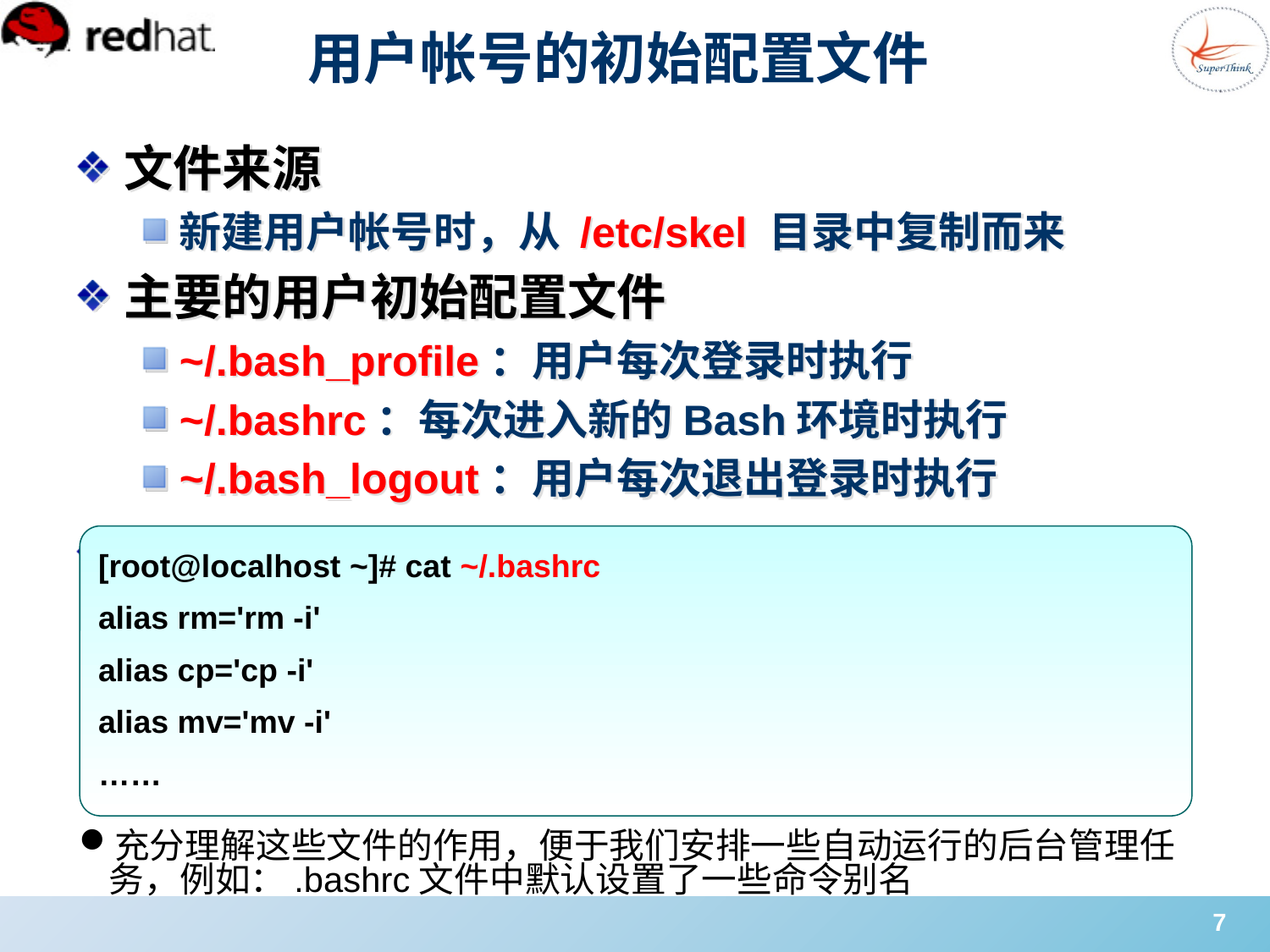

# 用户帐号的初始配置文件
文件来源
新建用户帐号时，从 /etc/skel 目录中复制而来
主要的用户初始配置文件
~/.bash_profile：用户每次登录时执行
~/.bashrc：每次进入新的Bash环境时执行
~/.bash_logout：用户每次退出登录时执行
全局初始配置文件
/etc/bashrc
/erc/profile
[root@localhost ~]# cat ~/.bashrc
alias rm='rm -i'
alias cp='cp -i'
alias mv='mv -i'
……
充分理解这些文件的作用，便于我们安排一些自动运行的后台管理任务，例如：.bashrc文件中默认设置了一些命令别名
7